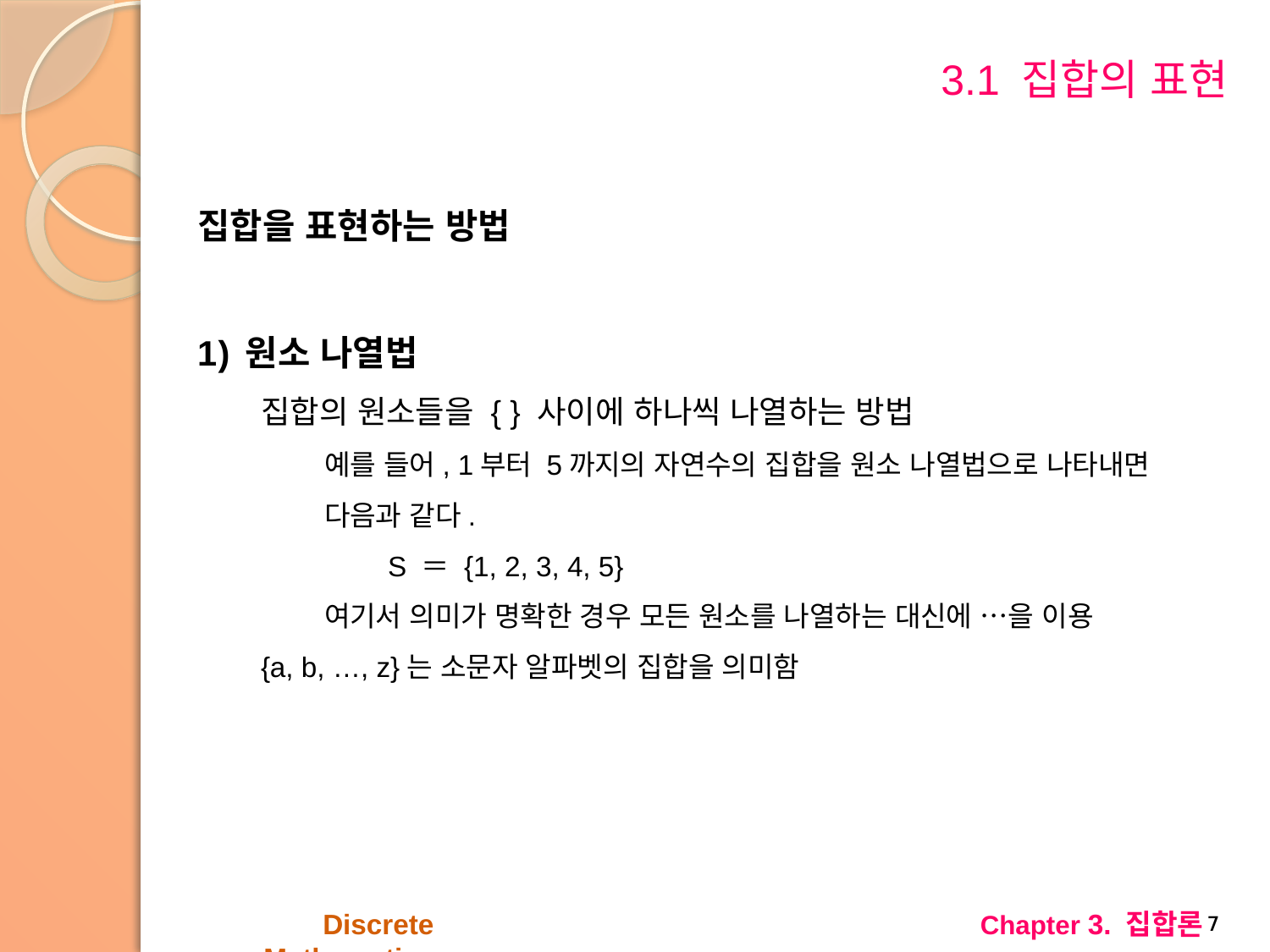

# 3.1 집합의 표현
집합을 표현하는 방법

원소 나열법
집합의 원소들을 { } 사이에 하나씩 나열하는 방법
예를 들어, 1부터 5까지의 자연수의 집합을 원소 나열법으로 나타내면
다음과 같다.
S ＝ {1, 2, 3, 4, 5}
여기서 의미가 명확한 경우 모든 원소를 나열하는 대신에 …을 이용
{a, b, …, z}는 소문자 알파벳의 집합을 의미함

Discrete Mathematics
Chapter 3. 집합론
7